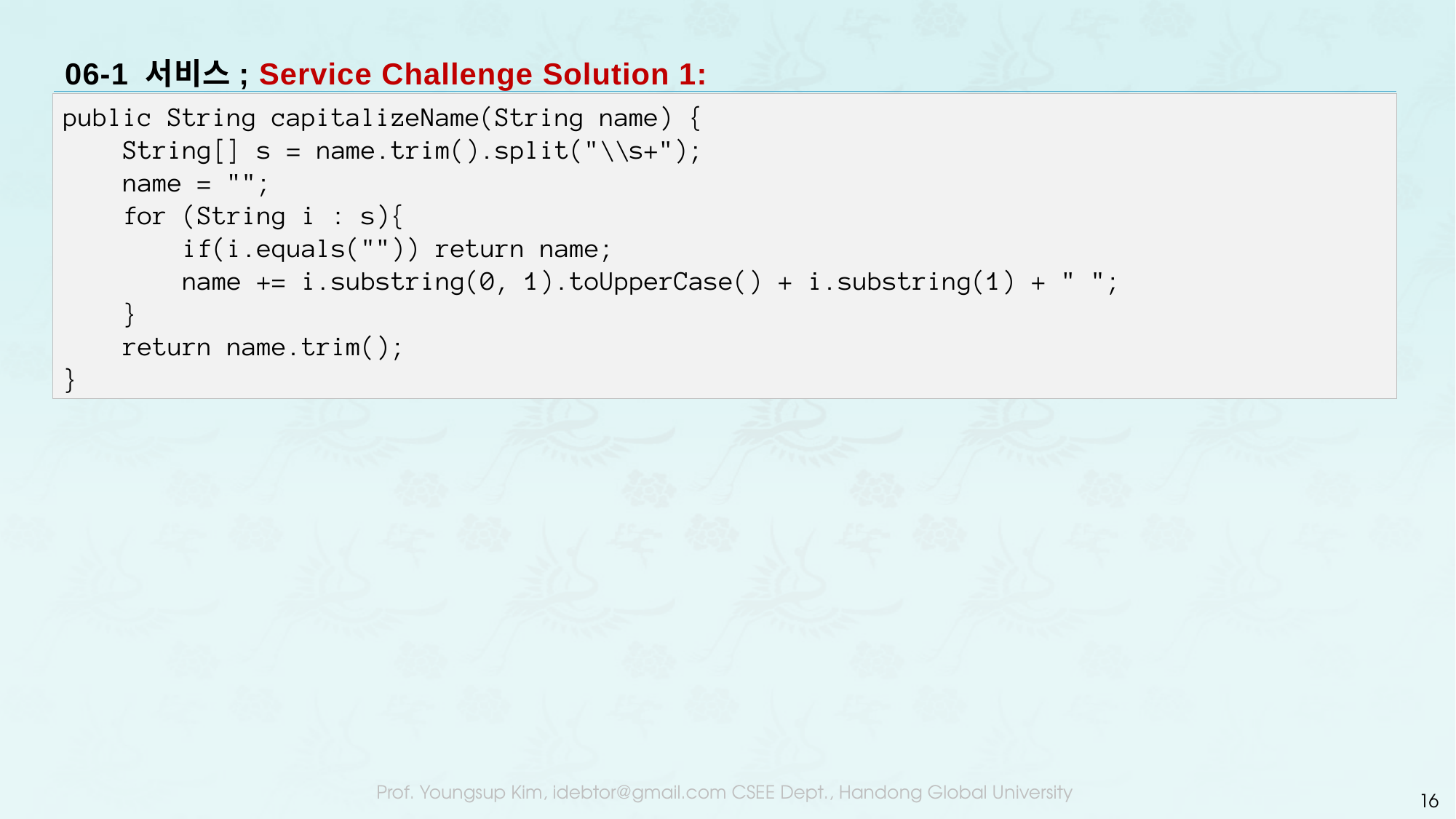

# 06-1 서비스; Service Challenge Solution 1:
public String capitalizeName(String name) {
    String[] s = name.trim().split("\\s+");
    name = "";
    for (String i : s){
        if(i.equals("")) return name;
        name += i.substring(0, 1).toUpperCase() + i.substring(1) + " ";
    }
    return name.trim();
}

16